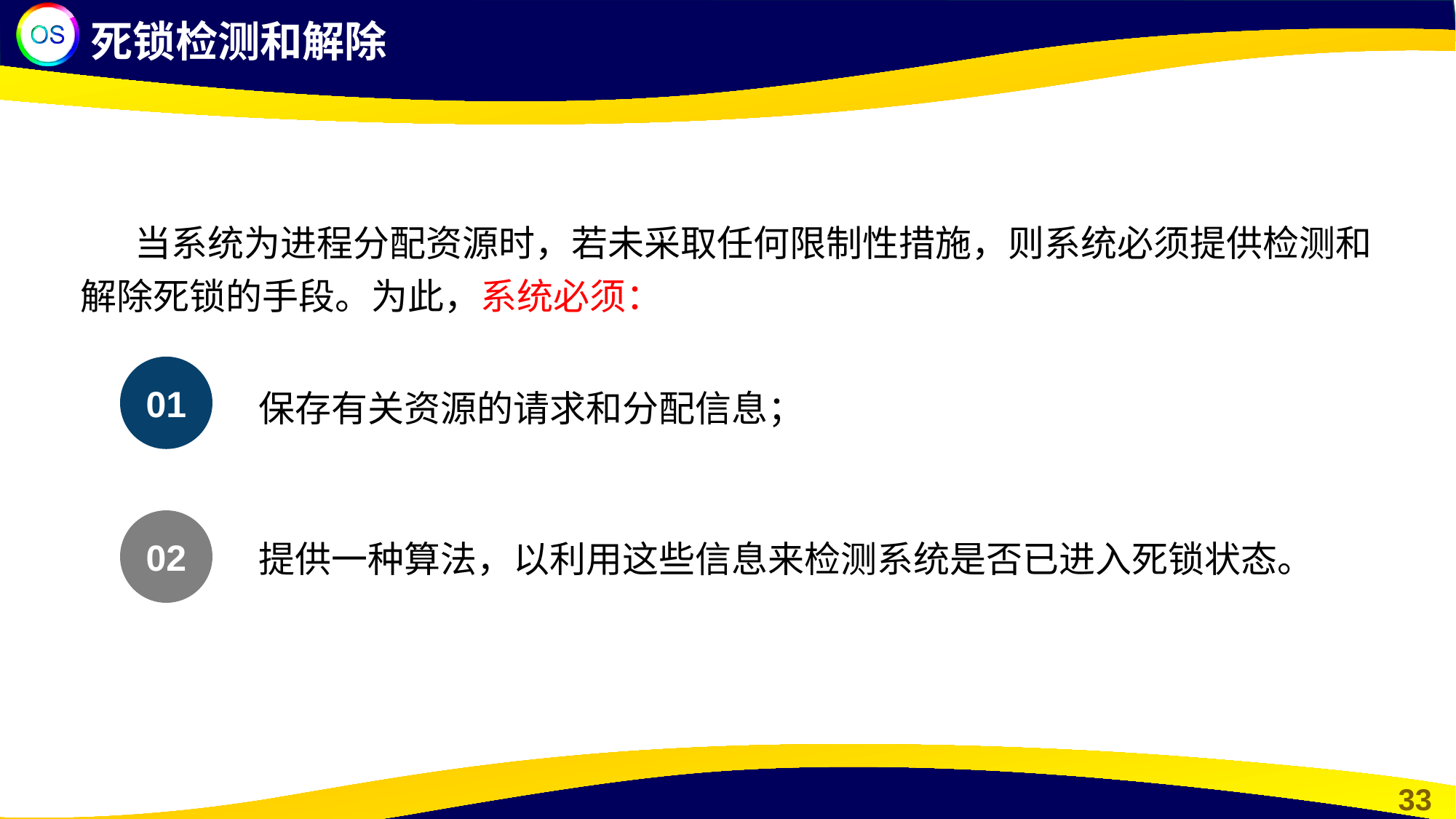

死锁检测和解除
当系统为进程分配资源时，若未采取任何限制性措施，则系统必须提供检测和解除死锁的手段。为此，系统必须：
01
保存有关资源的请求和分配信息；
02
提供一种算法，以利用这些信息来检测系统是否已进入死锁状态。